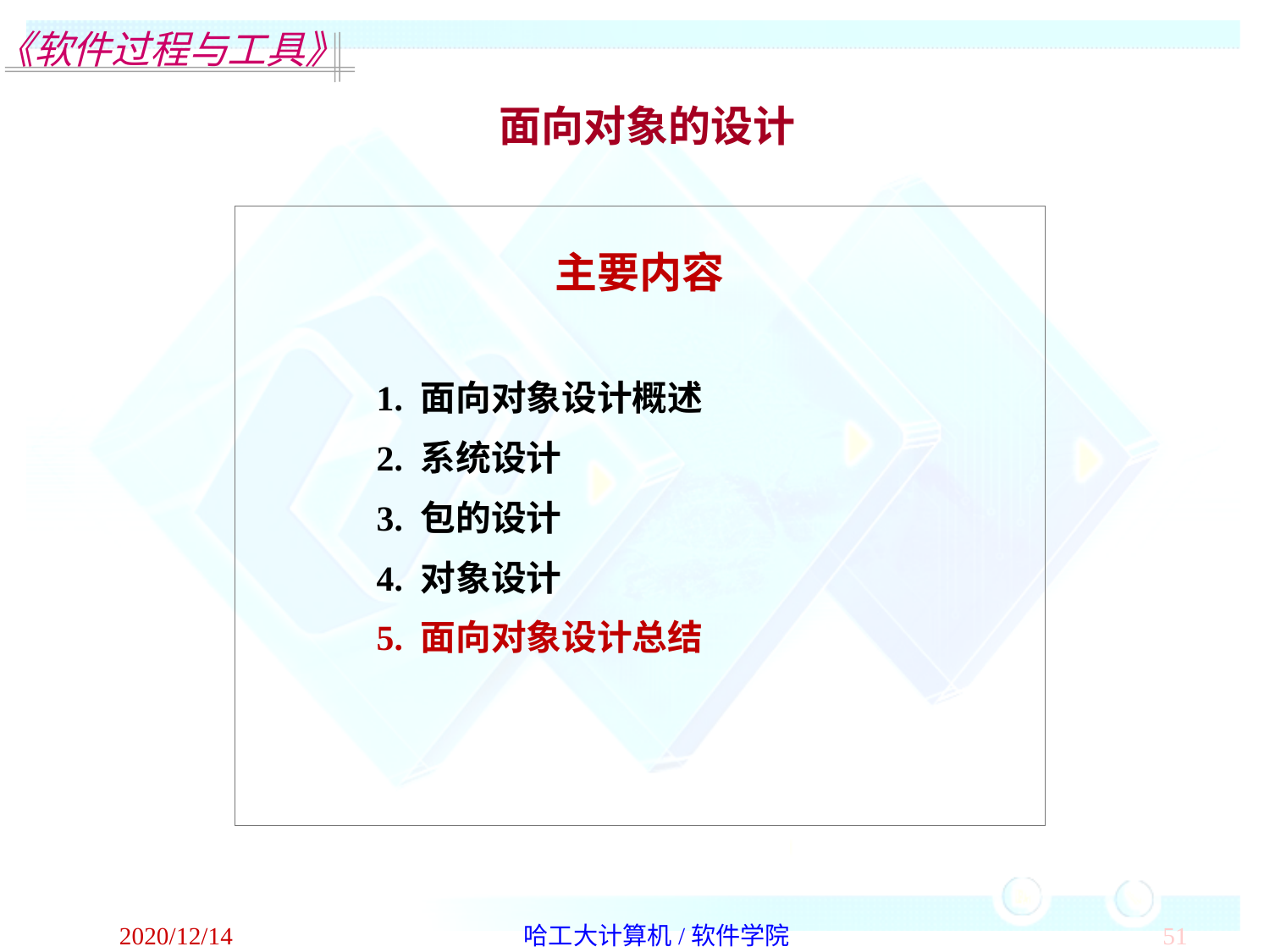

面向对象的设计

主要内容

         1. 面向对象设计概述
         2. 系统设计
         3. 包的设计
         4. 对象设计
         5. 面向对象设计总结